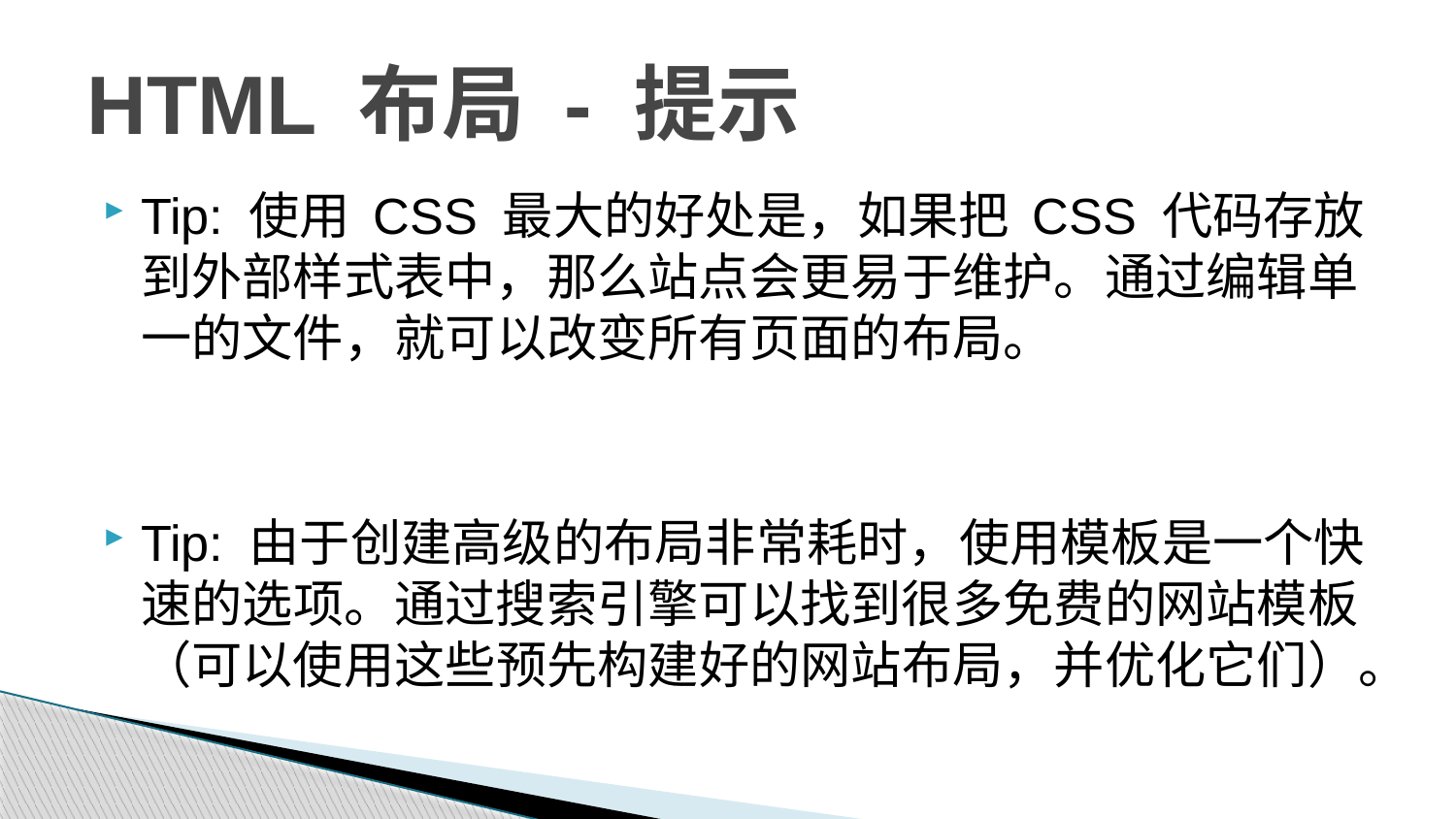

# HTML 布局 - 提示
Tip: 使用 CSS 最大的好处是，如果把 CSS 代码存放到外部样式表中，那么站点会更易于维护。通过编辑单一的文件，就可以改变所有页面的布局。

Tip: 由于创建高级的布局非常耗时，使用模板是一个快速的选项。通过搜索引擎可以找到很多免费的网站模板（可以使用这些预先构建好的网站布局，并优化它们）。